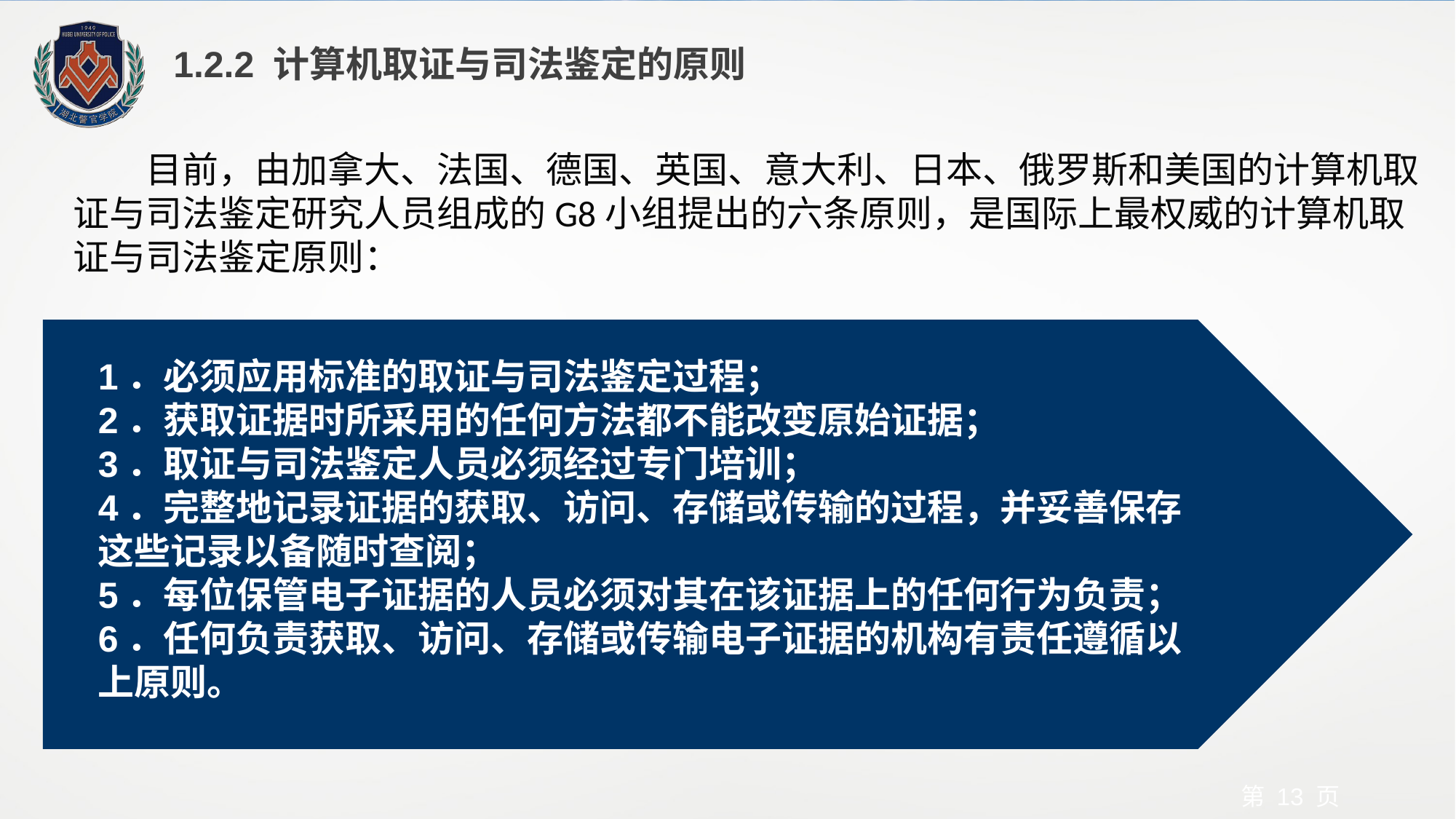

1.2.2 计算机取证与司法鉴定的原则
　　目前，由加拿大、法国、德国、英国、意大利、日本、俄罗斯和美国的计算机取证与司法鉴定研究人员组成的G8小组提出的六条原则，是国际上最权威的计算机取证与司法鉴定原则：

1．必须应用标准的取证与司法鉴定过程；
2．获取证据时所采用的任何方法都不能改变原始证据；
3．取证与司法鉴定人员必须经过专门培训；
4．完整地记录证据的获取、访问、存储或传输的过程，并妥善保存这些记录以备随时查阅；
5．每位保管电子证据的人员必须对其在该证据上的任何行为负责；
6．任何负责获取、访问、存储或传输电子证据的机构有责任遵循以上原则。